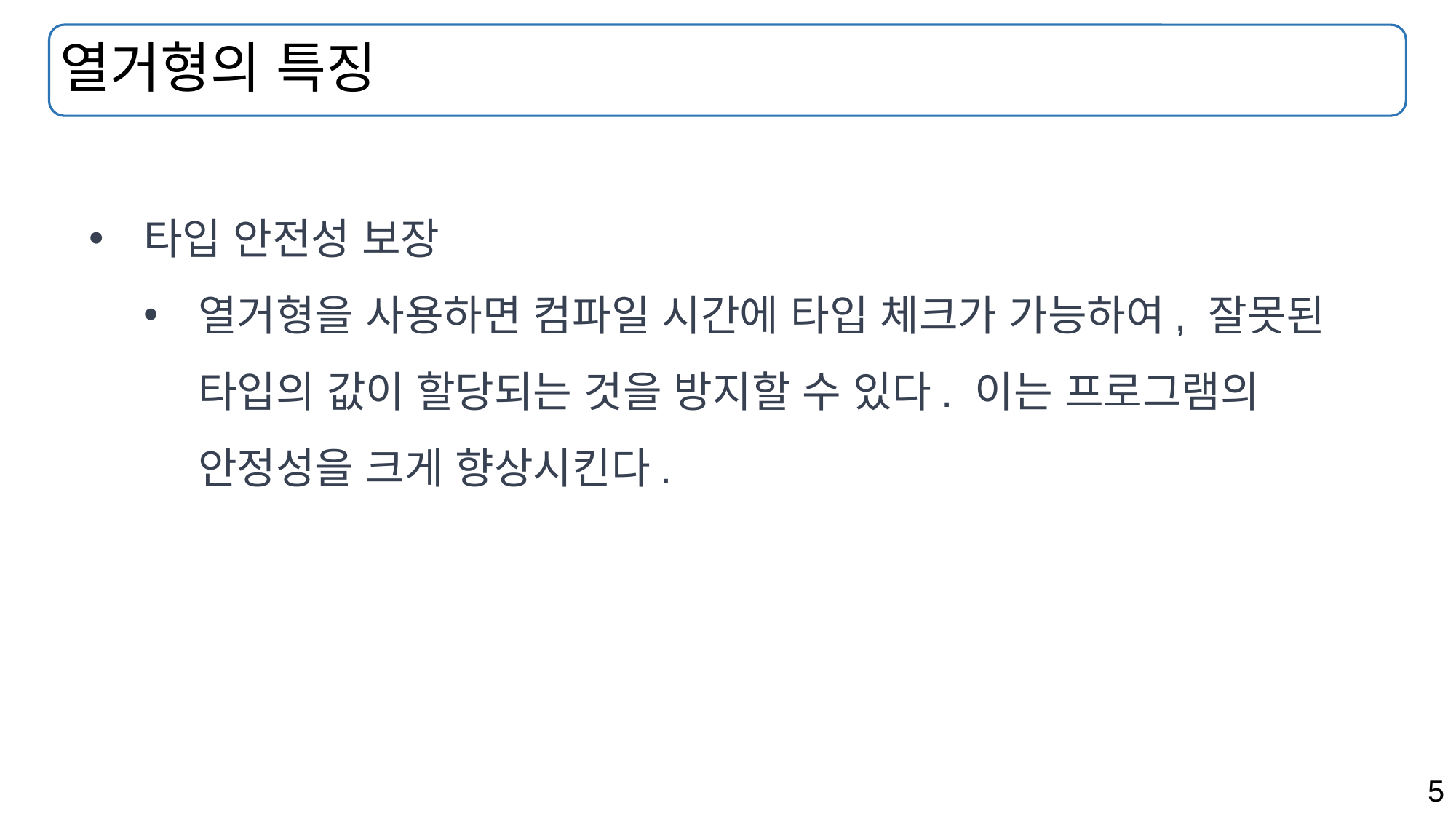

# 열거형의 특징
타입 안전성 보장
열거형을 사용하면 컴파일 시간에 타입 체크가 가능하여, 잘못된 타입의 값이 할당되는 것을 방지할 수 있다. 이는 프로그램의 안정성을 크게 향상시킨다.